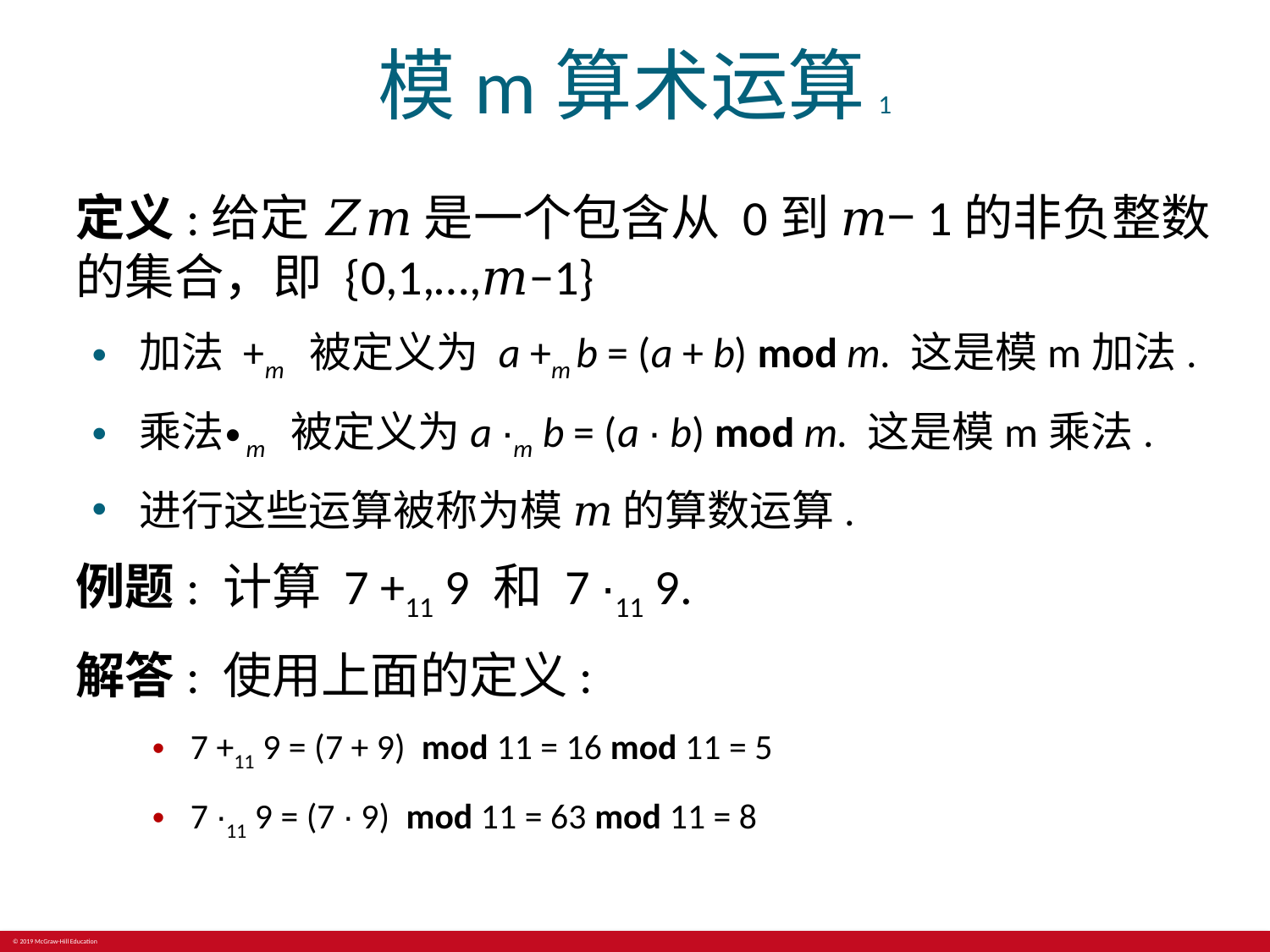

# 模m算术运算 1
定义:给定 𝑍𝑚 是一个包含从 0到 𝑚−1的非负整数的集合，即 {0,1,…,𝑚−1}
加法 +m  被定义为 a +m b = (a + b) mod m. 这是模m加法.
乘法∙m  被定义为a ∙m b = (a ∙ b) mod m. 这是模m乘法.
进行这些运算被称为模 𝑚 的算数运算.
例题: 计算 7 +11 9 和 7 ∙11 9.
解答: 使用上面的定义:
7 +11 9 = (7 + 9)  mod 11 = 16 mod 11 = 5
7 ∙11 9 = (7 ∙ 9)  mod 11 = 63 mod 11 = 8